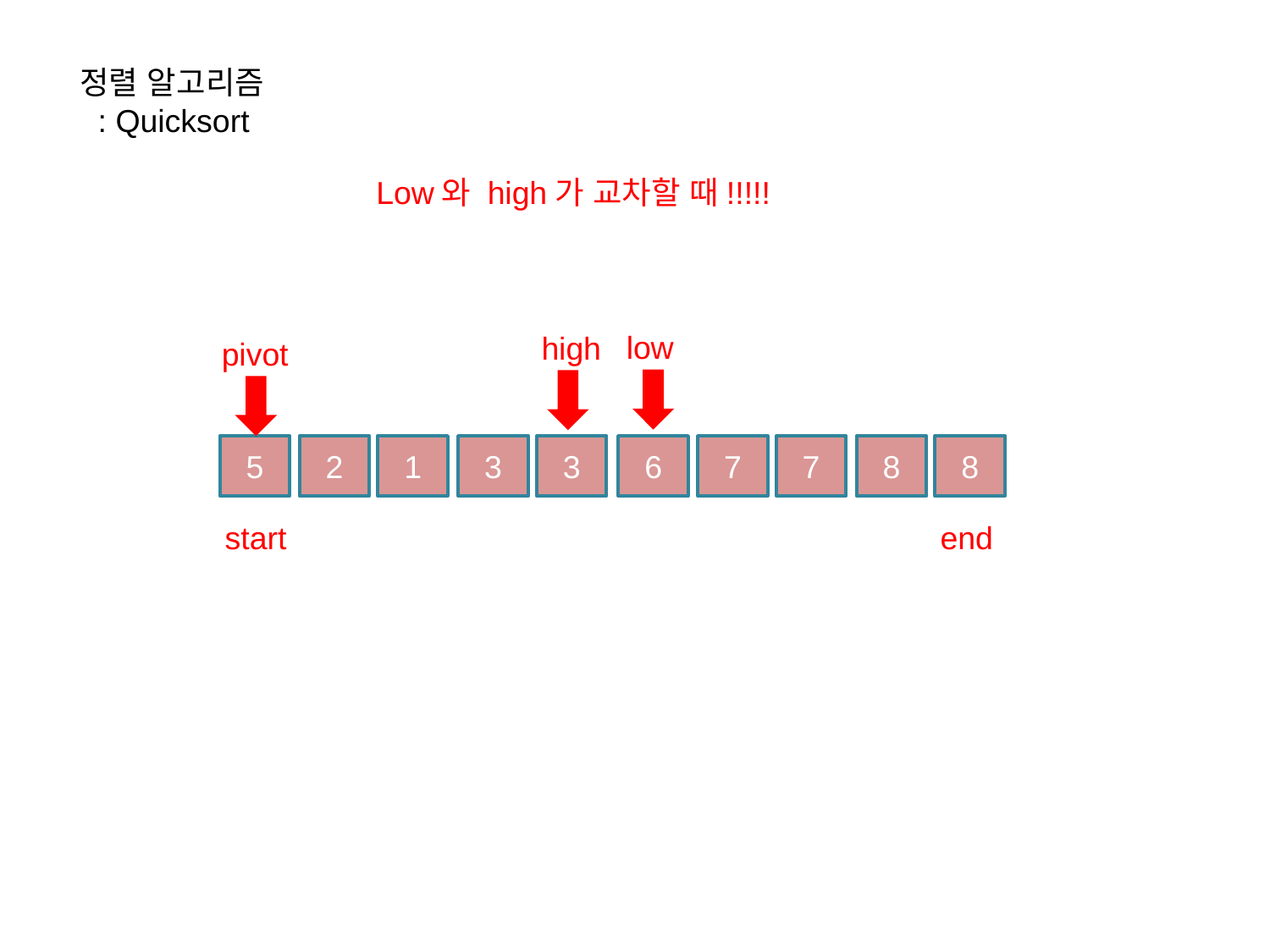

정렬 알고리즘
  : Quicksort
Low와 high가 교차할 때!!!!!
low

high

pivot

5
2
1
3
3
6
7
7
8
8
start
end